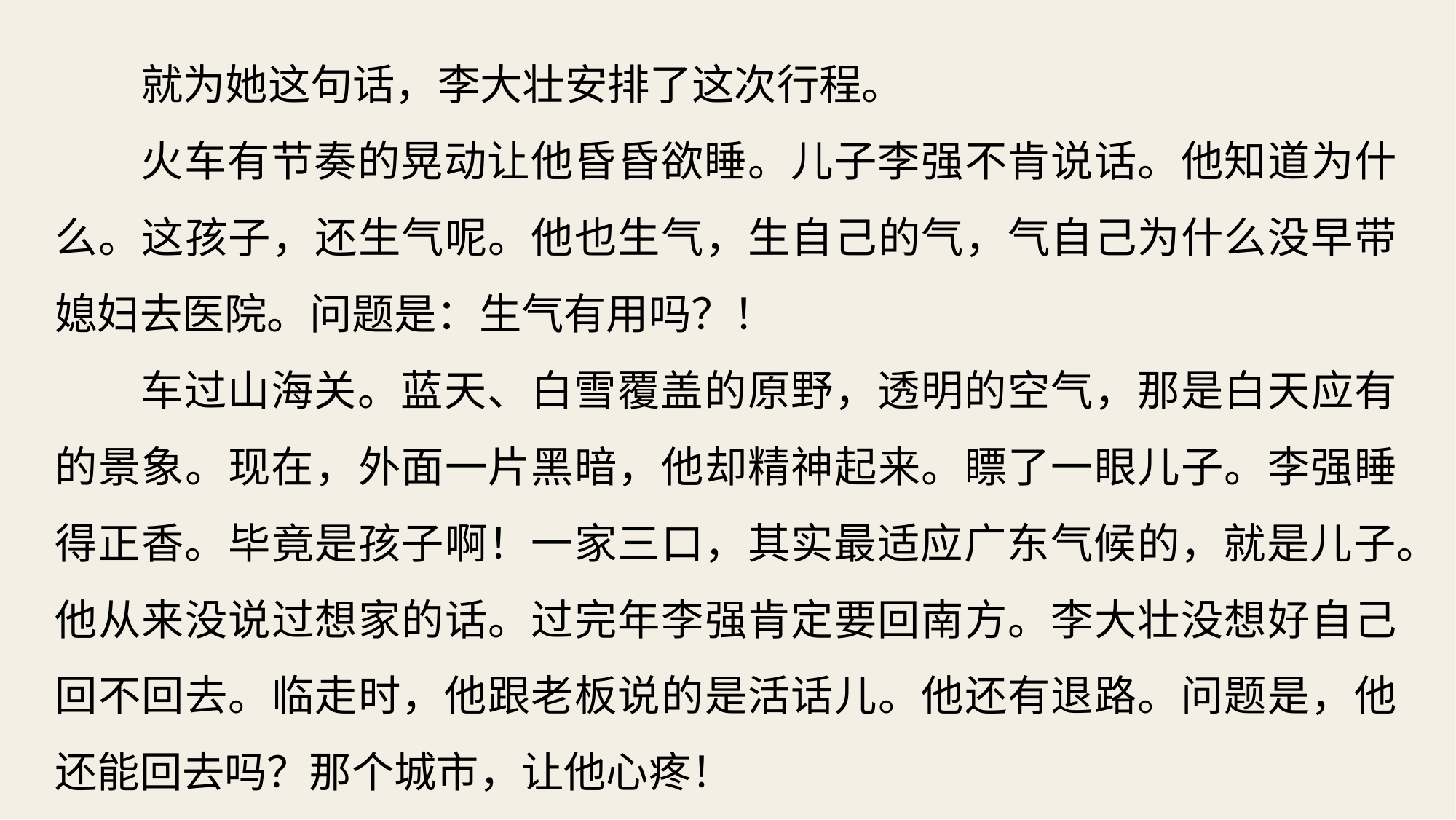

就为她这句话，李大壮安排了这次行程。
火车有节奏的晃动让他昏昏欲睡。儿子李强不肯说话。他知道为什么。这孩子，还生气呢。他也生气，生自己的气，气自己为什么没早带媳妇去医院。问题是：生气有用吗？！
车过山海关。蓝天、白雪覆盖的原野，透明的空气，那是白天应有的景象。现在，外面一片黑暗，他却精神起来。瞟了一眼儿子。李强睡得正香。毕竟是孩子啊！一家三口，其实最适应广东气候的，就是儿子。他从来没说过想家的话。过完年李强肯定要回南方。李大壮没想好自己回不回去。临走时，他跟老板说的是活话儿。他还有退路。问题是，他还能回去吗？那个城市，让他心疼！